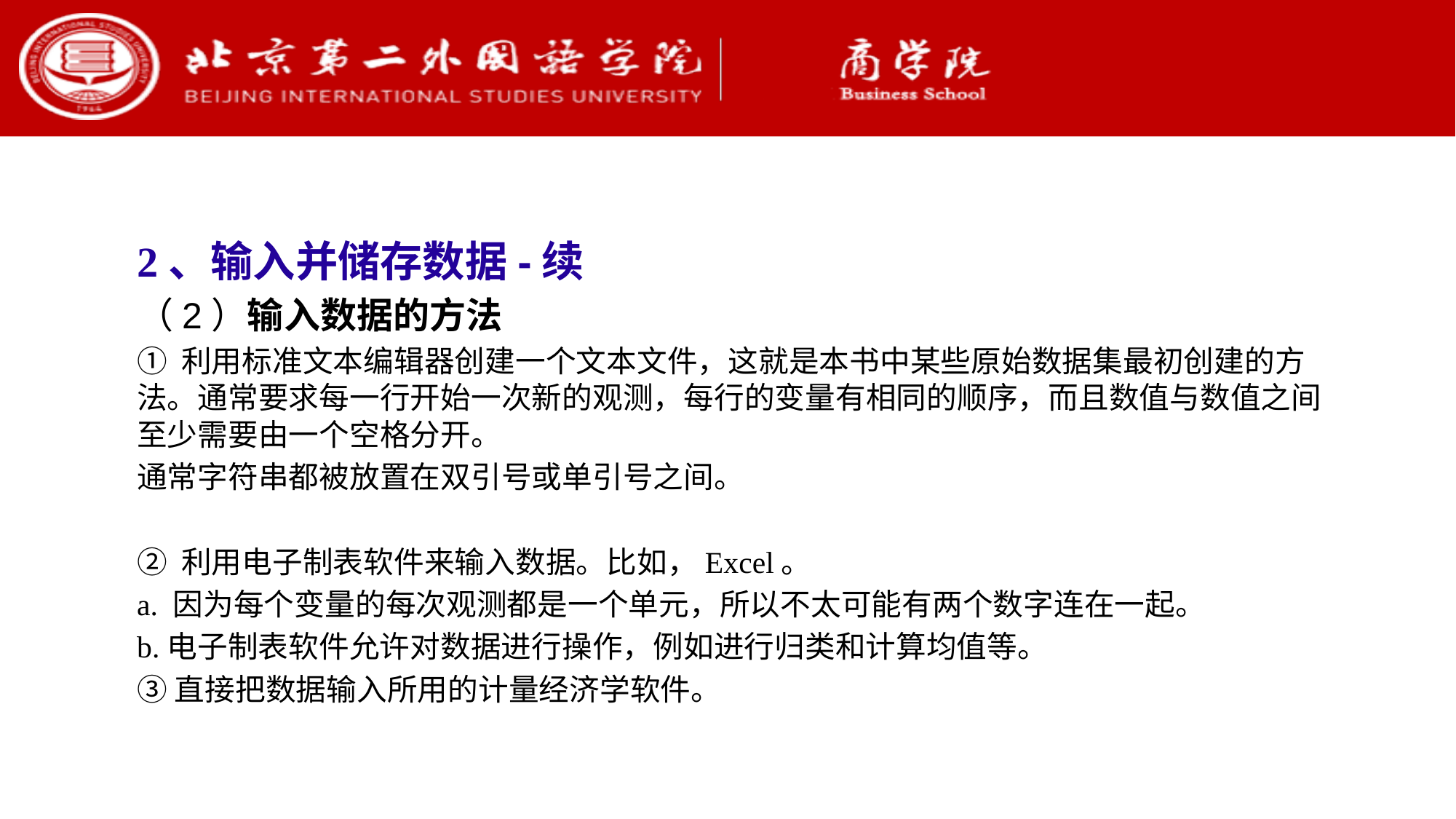

2、输入并储存数据-续
（2）输入数据的方法
① 利用标准文本编辑器创建一个文本文件，这就是本书中某些原始数据集最初创建的方法。通常要求每一行开始一次新的观测，每行的变量有相同的顺序，而且数值与数值之间至少需要由一个空格分开。
通常字符串都被放置在双引号或单引号之间。

② 利用电子制表软件来输入数据。比如，Excel。
a. 因为每个变量的每次观测都是一个单元，所以不太可能有两个数字连在一起。
b.电子制表软件允许对数据进行操作，例如进行归类和计算均值等。
③直接把数据输入所用的计量经济学软件。